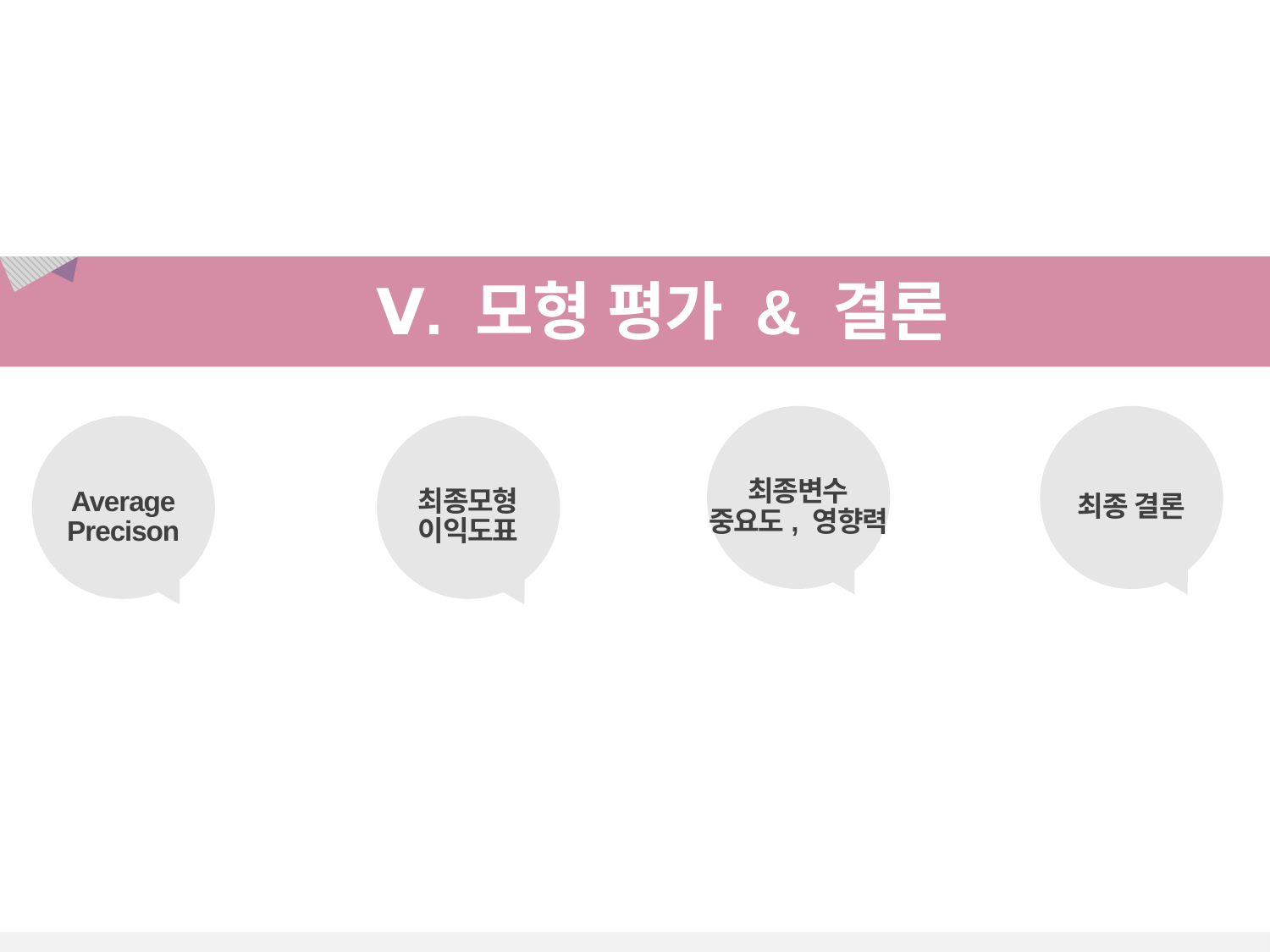

Ⅴ. 모형 평가 & 결론

최종변수
중요도, 영향력

최종 결론

Average
Precison

최종모형
이익도표